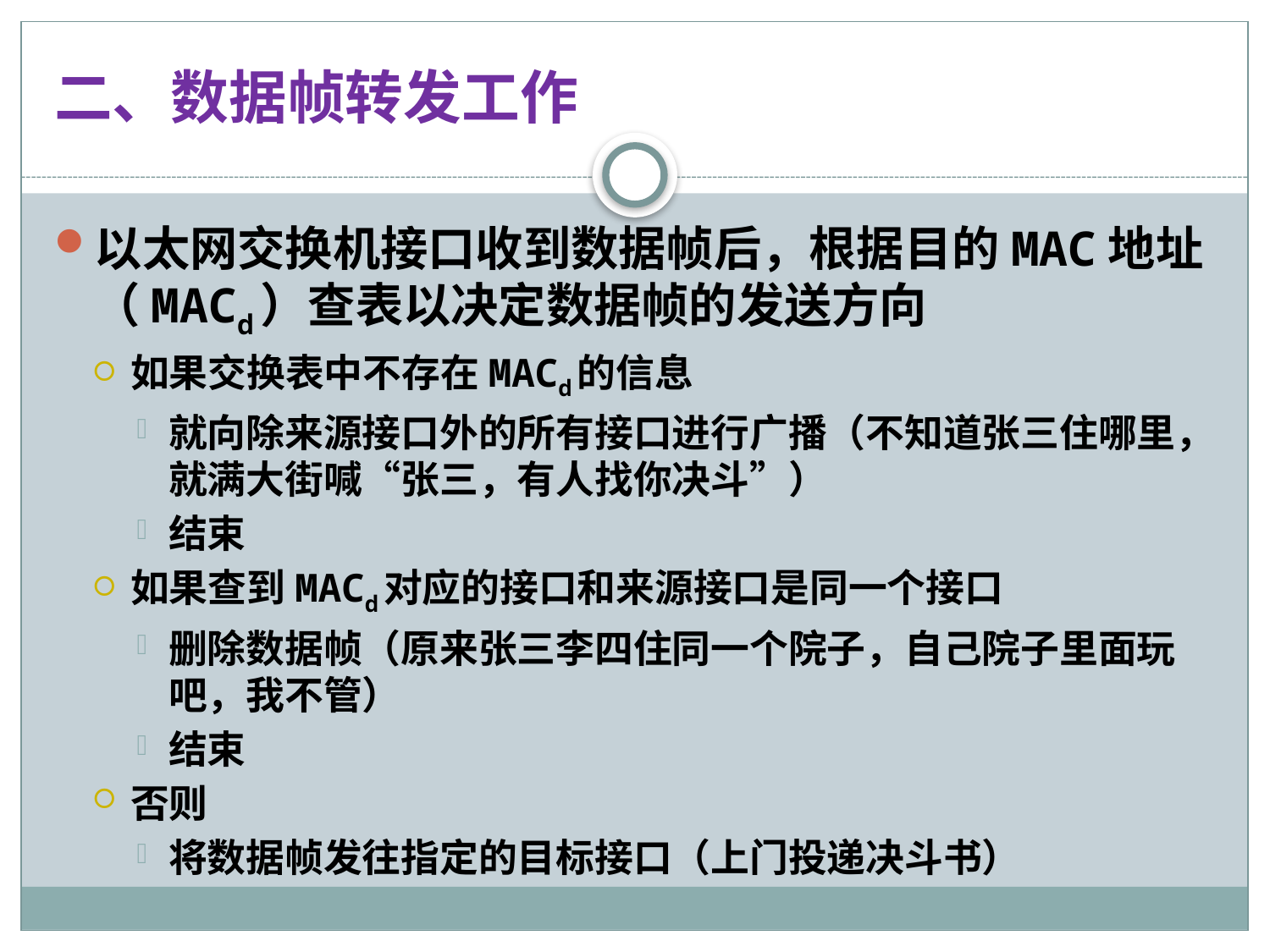

# 二、数据帧转发工作
以太网交换机接口收到数据帧后，根据目的MAC地址（MACd）查表以决定数据帧的发送方向
如果交换表中不存在MACd的信息
就向除来源接口外的所有接口进行广播（不知道张三住哪里，就满大街喊“张三，有人找你决斗”）
结束
如果查到MACd对应的接口和来源接口是同一个接口
删除数据帧（原来张三李四住同一个院子，自己院子里面玩吧，我不管）
结束
否则
将数据帧发往指定的目标接口（上门投递决斗书）